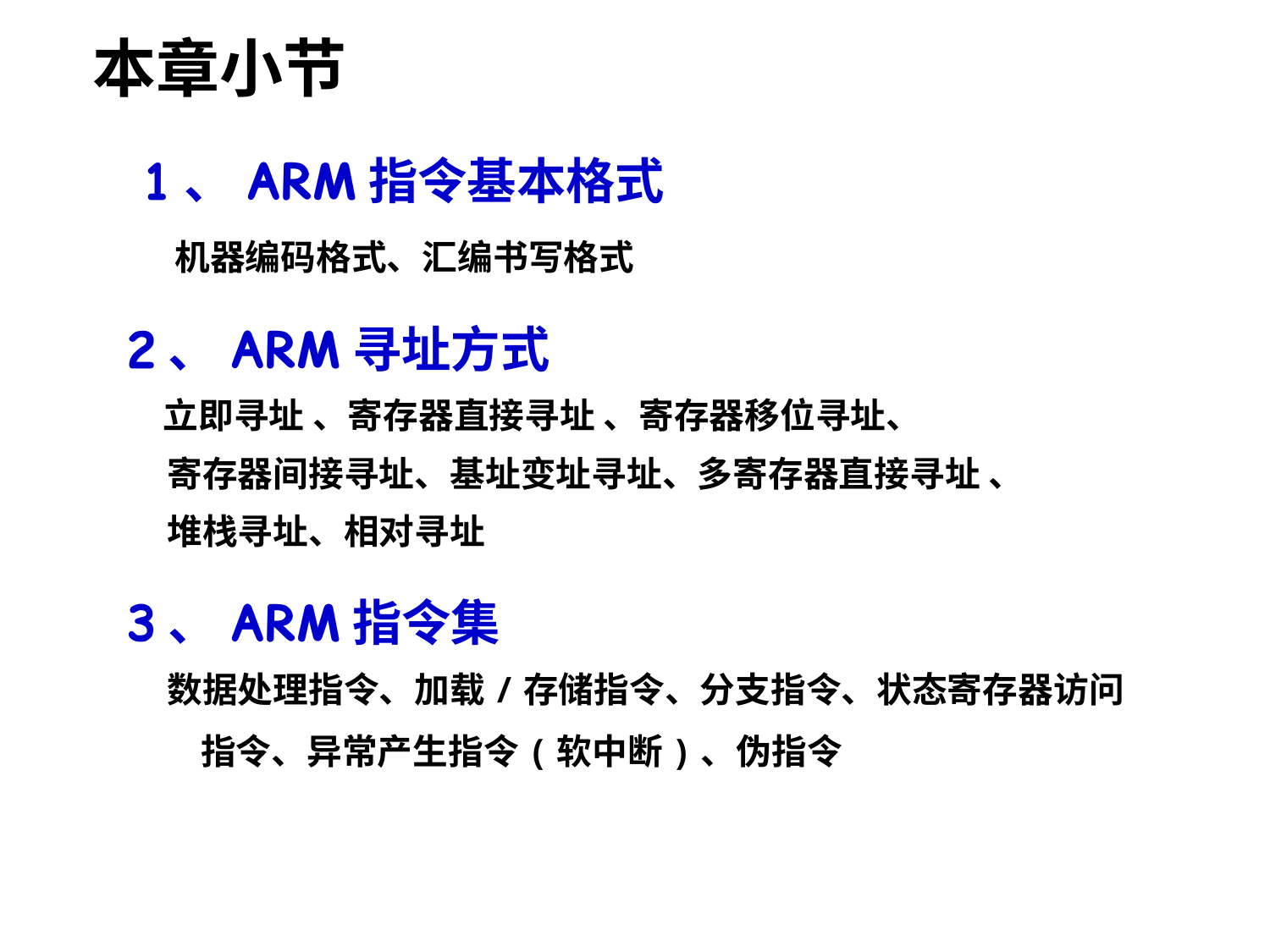

本章小节
      1、ARM指令基本格式
    机器编码格式、汇编书写格式
2、ARM寻址方式
    立即寻址 、寄存器直接寻址 、寄存器移位寻址、
    寄存器间接寻址、基址变址寻址、多寄存器直接寻址 、
    堆栈寻址、相对寻址
3、ARM指令集
    数据处理指令、加载/存储指令、分支指令、状态寄存器访问指令、异常产生指令(软中断)、伪指令